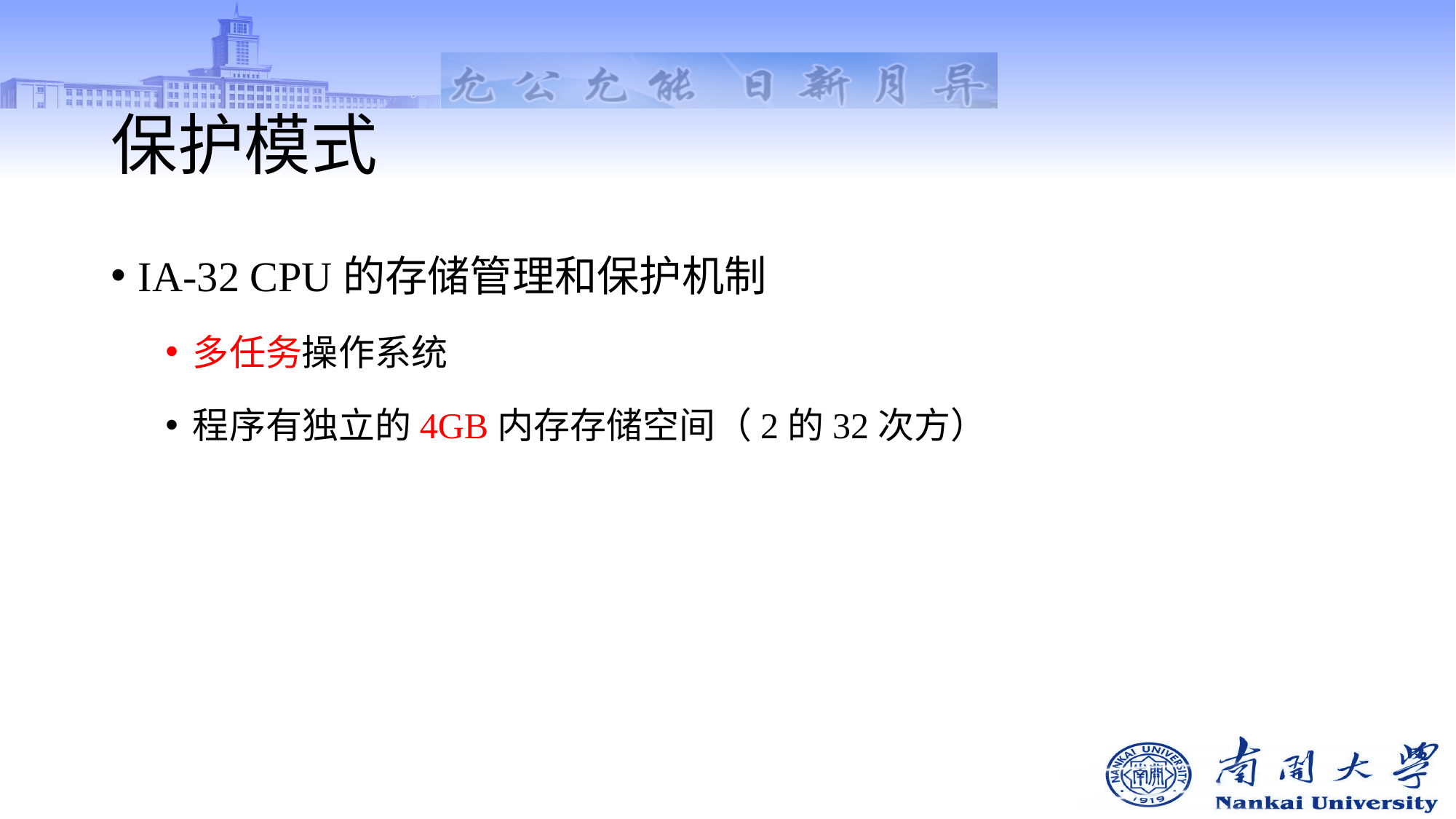

# 保护模式
IA-32 CPU的存储管理和保护机制
多任务操作系统
程序有独立的4GB内存存储空间（2的32次方）